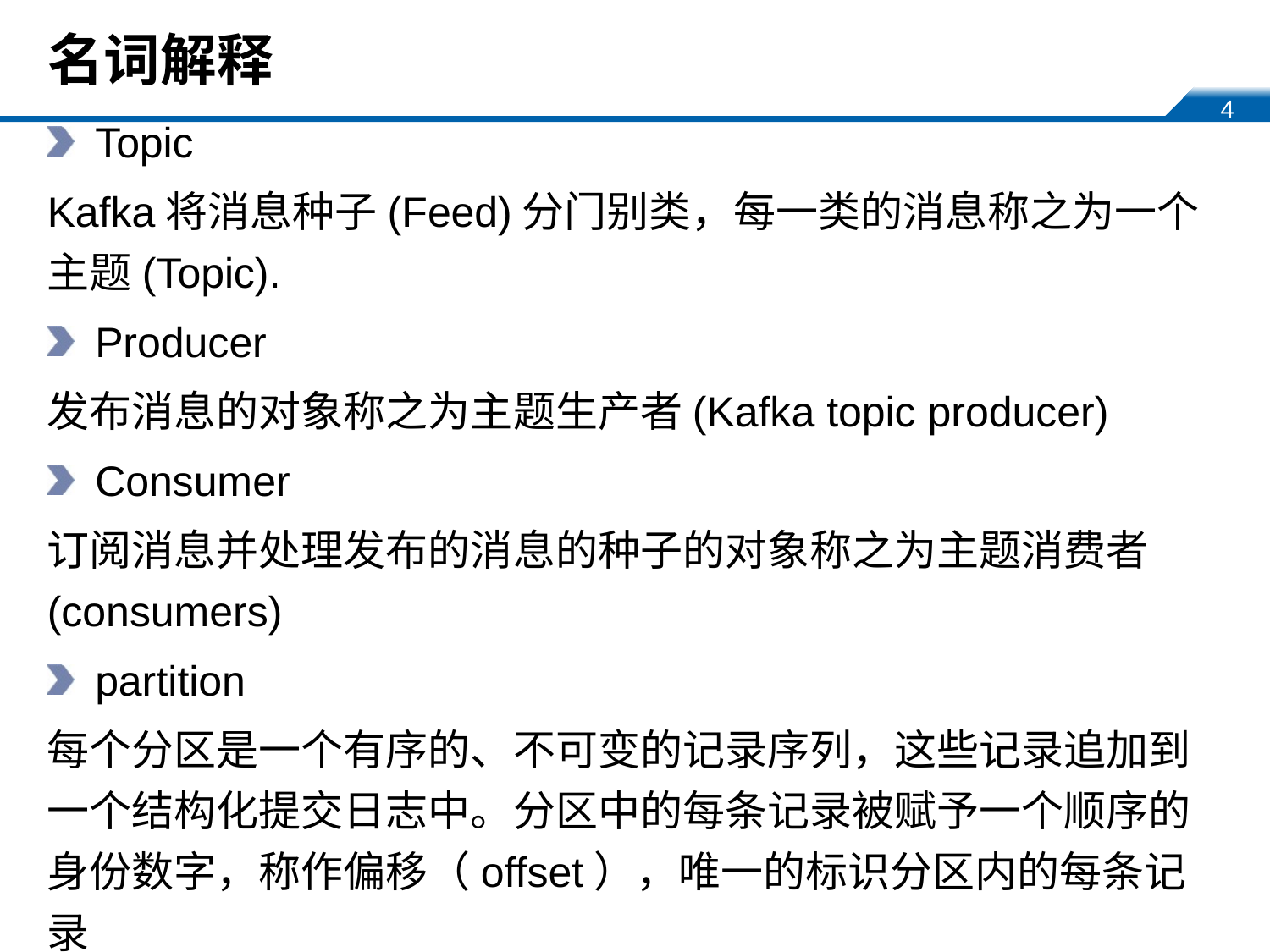

# 名词解释

Topic
Kafka将消息种子(Feed)分门别类，每一类的消息称之为一个主题(Topic).
Producer
发布消息的对象称之为主题生产者(Kafka topic producer)
Consumer
订阅消息并处理发布的消息的种子的对象称之为主题消费者(consumers)
partition
每个分区是一个有序的、不可变的记录序列，这些记录追加到一个结构化提交日志中。分区中的每条记录被赋予一个顺序的身份数字，称作偏移（offset），唯一的标识分区内的每条记录